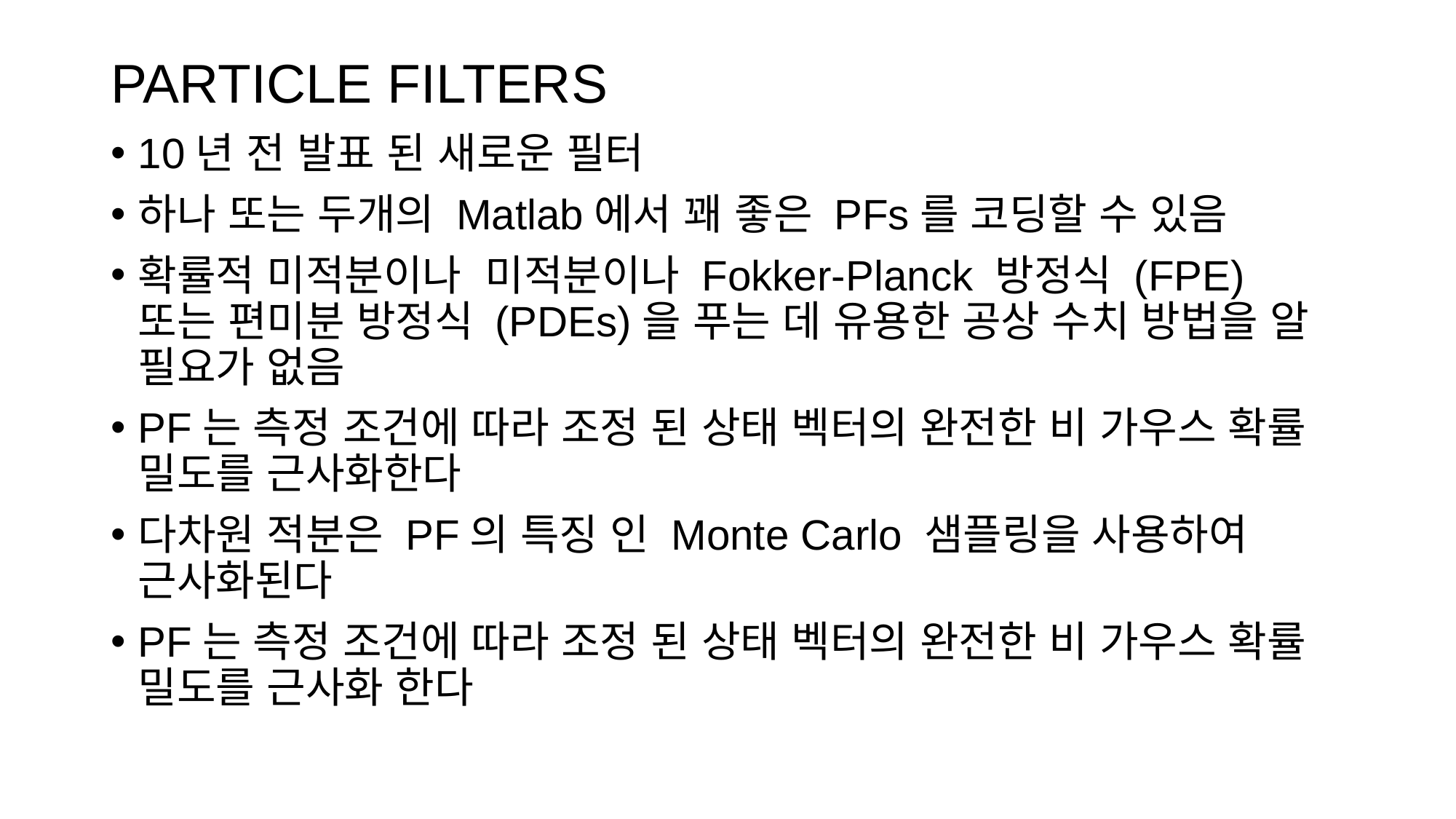

# PARTICLE FILTERS
10년 전 발표 된 새로운 필터
하나 또는 두개의 Matlab에서 꽤 좋은 PFs를 코딩할 수 있음
확률적 미적분이나  미적분이나 Fokker-Planck 방정식 (FPE) 또는 편미분 방정식 (PDEs)을 푸는 데 유용한 공상 수치 방법을 알 필요가 없음
PF는 측정 조건에 따라 조정 된 상태 벡터의 완전한 비 가우스 확률 밀도를 근사화한다
다차원 적분은 PF의 특징 인 Monte Carlo 샘플링을 사용하여 근사화된다
PF는 측정 조건에 따라 조정 된 상태 벡터의 완전한 비 가우스 확률 밀도를 근사화 한다